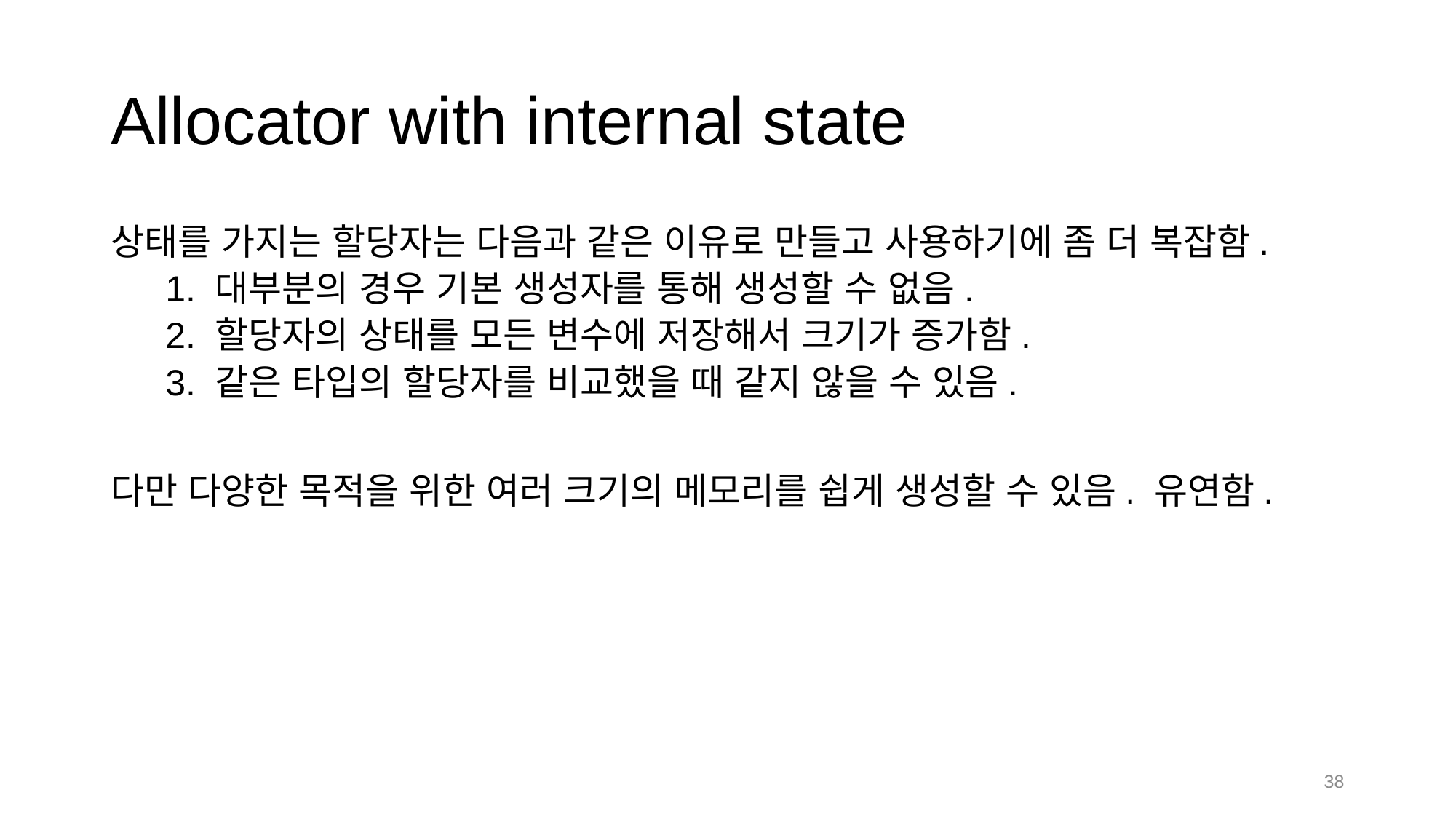

# Allocator with internal state
상태를 가지는 할당자는 다음과 같은 이유로 만들고 사용하기에 좀 더 복잡함.
1. 대부분의 경우 기본 생성자를 통해 생성할 수 없음.
2. 할당자의 상태를 모든 변수에 저장해서 크기가 증가함.
3. 같은 타입의 할당자를 비교했을 때 같지 않을 수 있음.

다만 다양한 목적을 위한 여러 크기의 메모리를 쉽게 생성할 수 있음. 유연함.
38